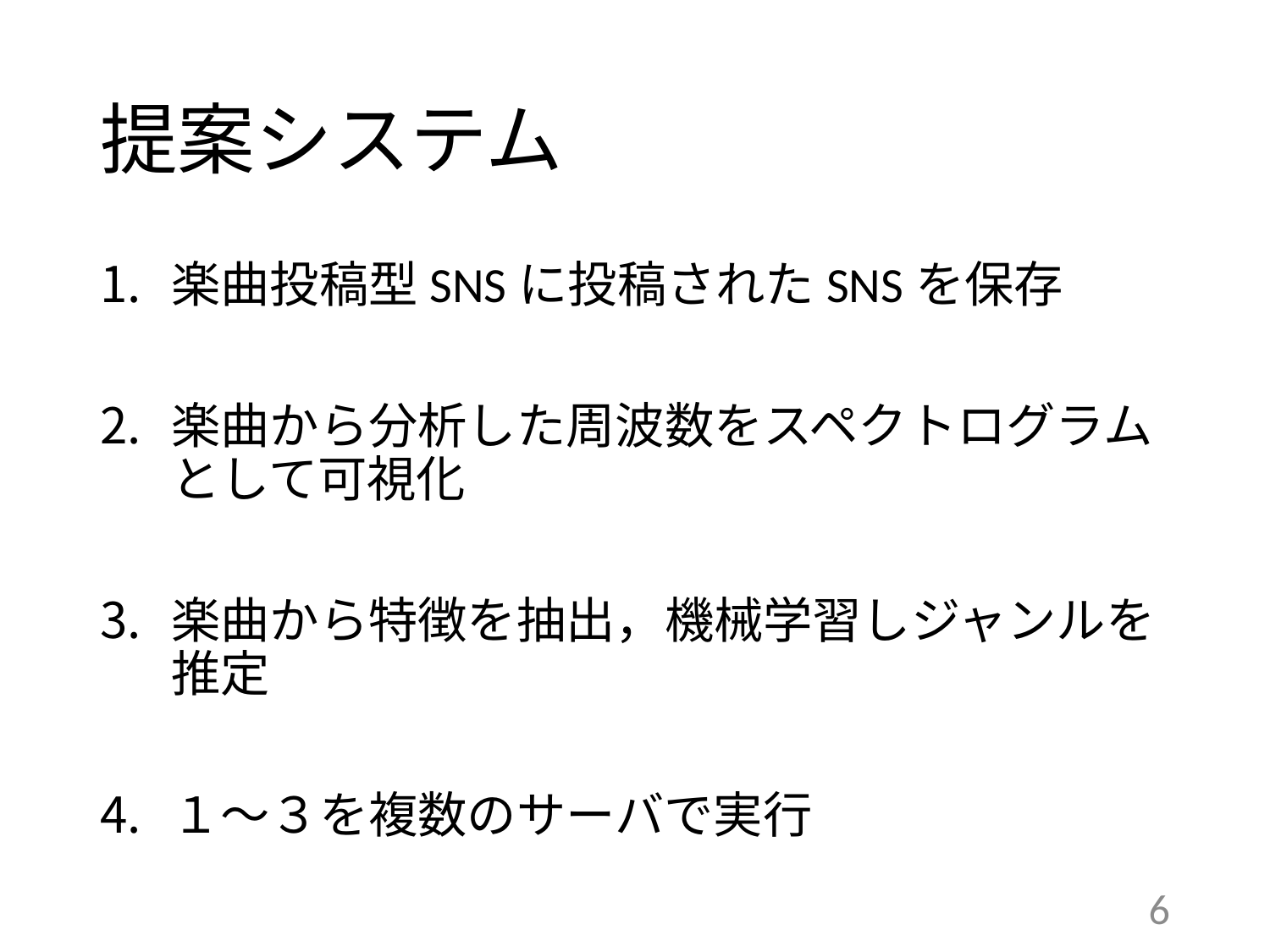

# 提案システム
楽曲投稿型SNSに投稿されたSNSを保存

楽曲から分析した周波数をスペクトログラムとして可視化

楽曲から特徴を抽出，機械学習しジャンルを推定

１～３を複数のサーバで実行

6